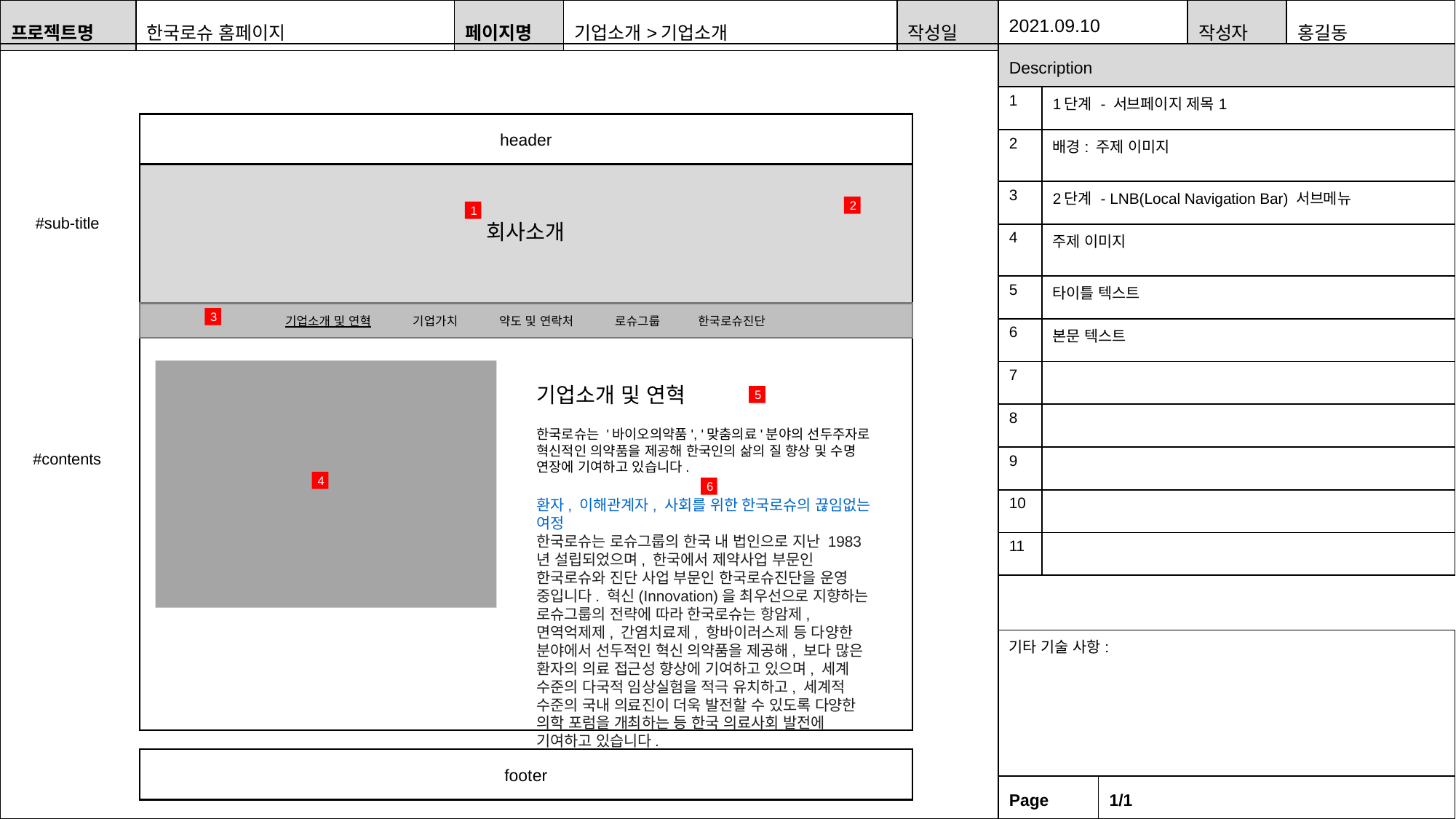

| 프로젝트명 | 한국로슈 홈페이지 | 페이지명 | 기업소개>기업소개 | 작성일 | 2021.09.10 | 작성자 | 홍길동 |
| --- | --- | --- | --- | --- | --- | --- | --- |
9
8
5
6
7
1
2
4

| Description |  |
| --- | --- |
| 1 | 1단계 - 서브페이지 제목1 |
| 2 | 배경: 주제 이미지 |
| 3 | 2단계 - LNB(Local Navigation Bar) 서브메뉴 |
| 4 | 주제 이미지 |
| 5 | 타이틀 텍스트 |
| 6 | 본문 텍스트 |
| 7 |  |
| 8 |  |
| 9 |  |
| 10 |  |
| 11 |  |
header

2
1
#sub-title
회사소개
기업소개 및 연혁            기업가치            약도 및 연락처            로슈그룹           한국로슈진단

3

기업소개 및 연혁
5
한국로슈는 '바이오의약품', '맞춤의료'분야의 선두주자로 혁신적인 의약품을 제공해 한국인의 삶의 질 향상 및 수명 연장에 기여하고 있습니다.
#contents
4
6
환자, 이해관계자, 사회를 위한 한국로슈의 끊임없는 여정
한국로슈는 로슈그룹의 한국 내 법인으로 지난 1983년 설립되었으며, 한국에서 제약사업 부문인 한국로슈와 진단 사업 부문인 한국로슈진단을 운영 중입니다. 혁신(Innovation)을 최우선으로 지향하는 로슈그룹의 전략에 따라 한국로슈는 항암제, 면역억제제, 간염치료제, 항바이러스제 등 다양한 분야에서 선두적인 혁신 의약품을 제공해, 보다 많은 환자의 의료 접근성 향상에 기여하고 있으며, 세계 수준의 다국적 임상실험을 적극 유치하고, 세계적 수준의 국내 의료진이 더욱 발전할 수 있도록 다양한 의학 포럼을 개최하는 등 한국 의료사회 발전에 기여하고 있습니다.
| 기타 기술 사항: |
| --- |
footer
| Page | 1/1 |
| --- | --- |